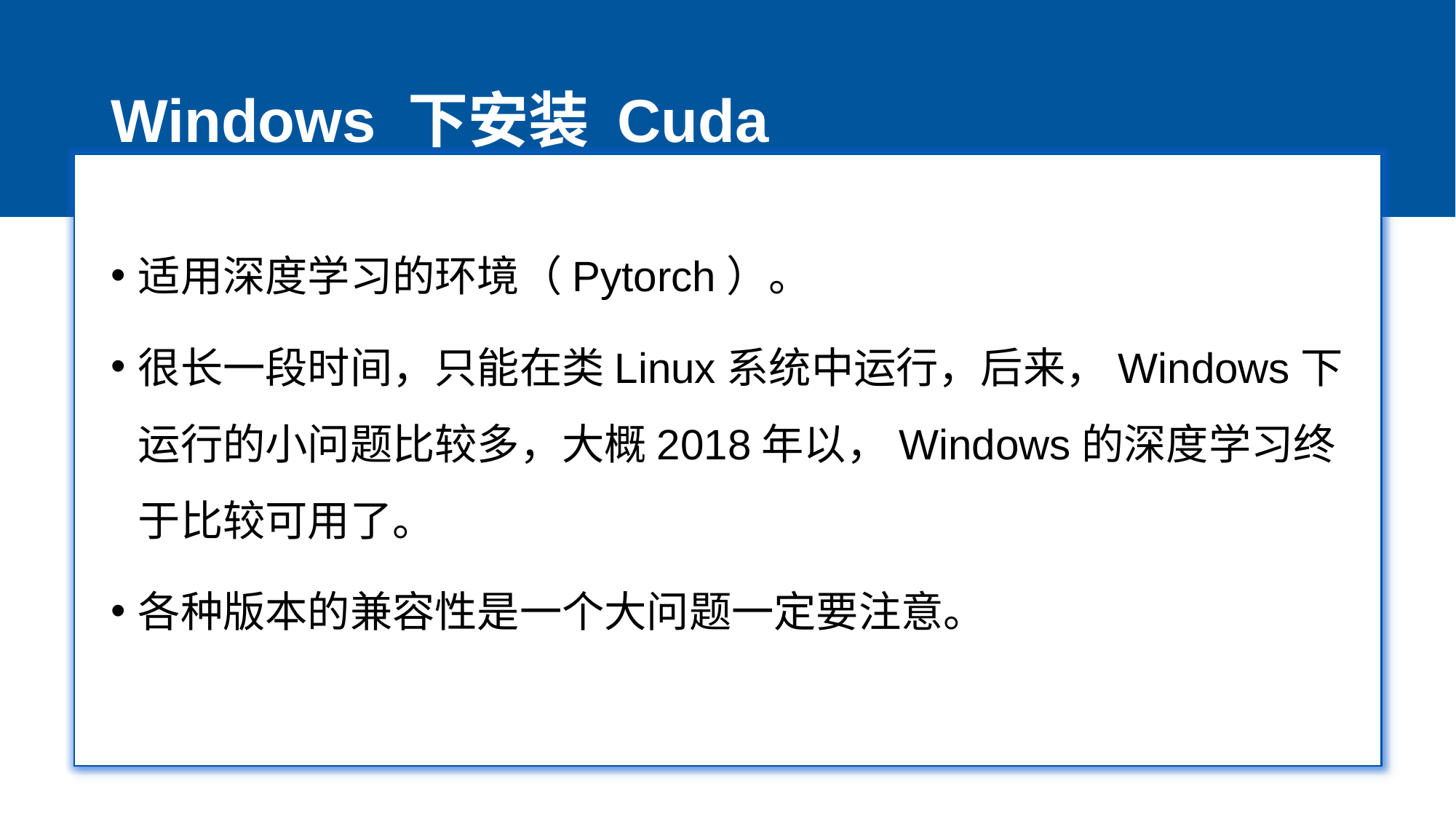

# Windows 下安装 Cuda
适用深度学习的环境（Pytorch）。
很长一段时间，只能在类Linux系统中运行，后来，Windows下运行的小问题比较多，大概2018年以，Windows的深度学习终于比较可用了。
各种版本的兼容性是一个大问题一定要注意。